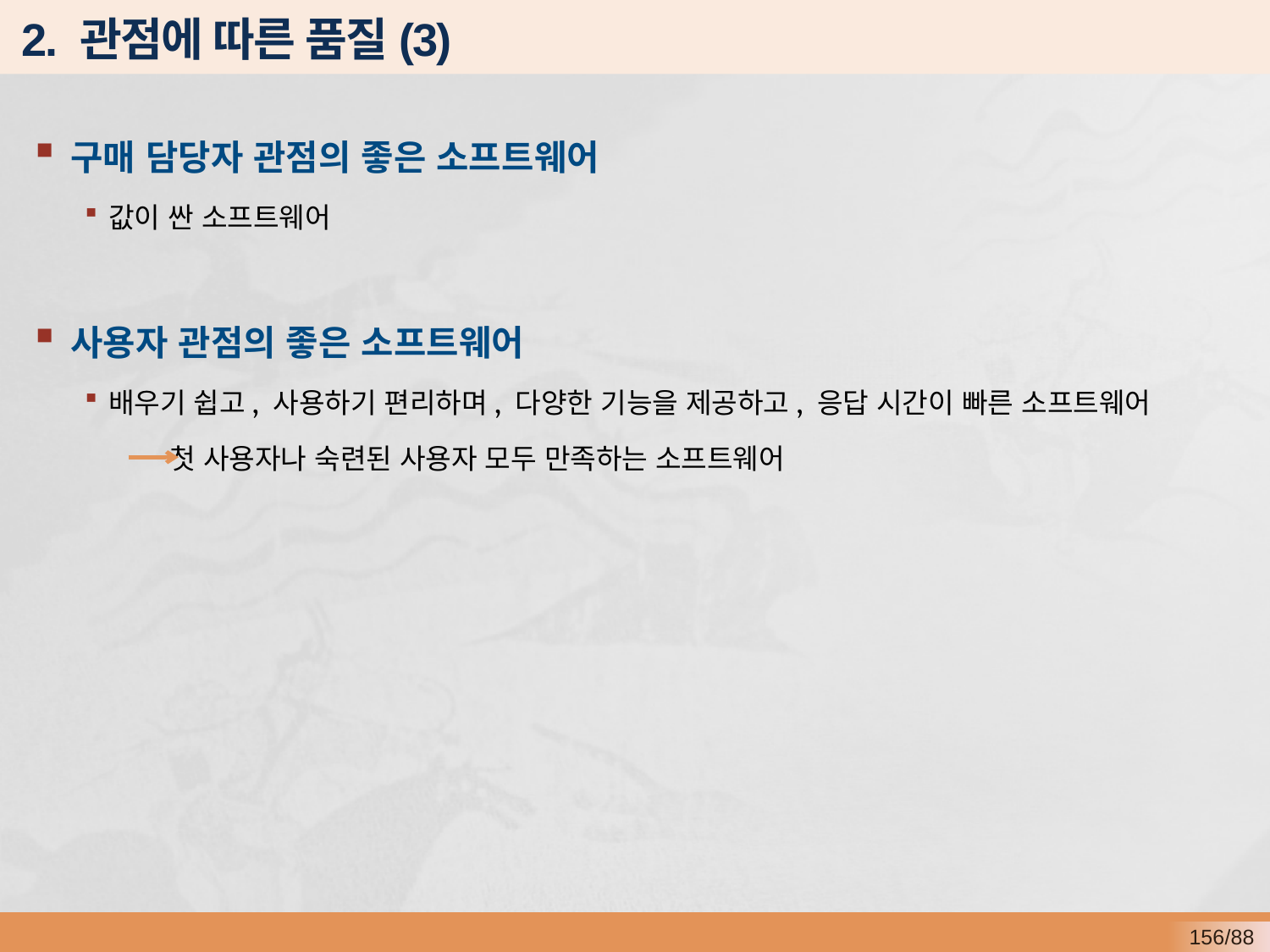

# 2. 관점에 따른 품질(3)
구매 담당자 관점의 좋은 소프트웨어
값이 싼 소프트웨어

사용자 관점의 좋은 소프트웨어
배우기 쉽고, 사용하기 편리하며, 다양한 기능을 제공하고, 응답 시간이 빠른 소프트웨어
          첫 사용자나 숙련된 사용자 모두 만족하는 소프트웨어